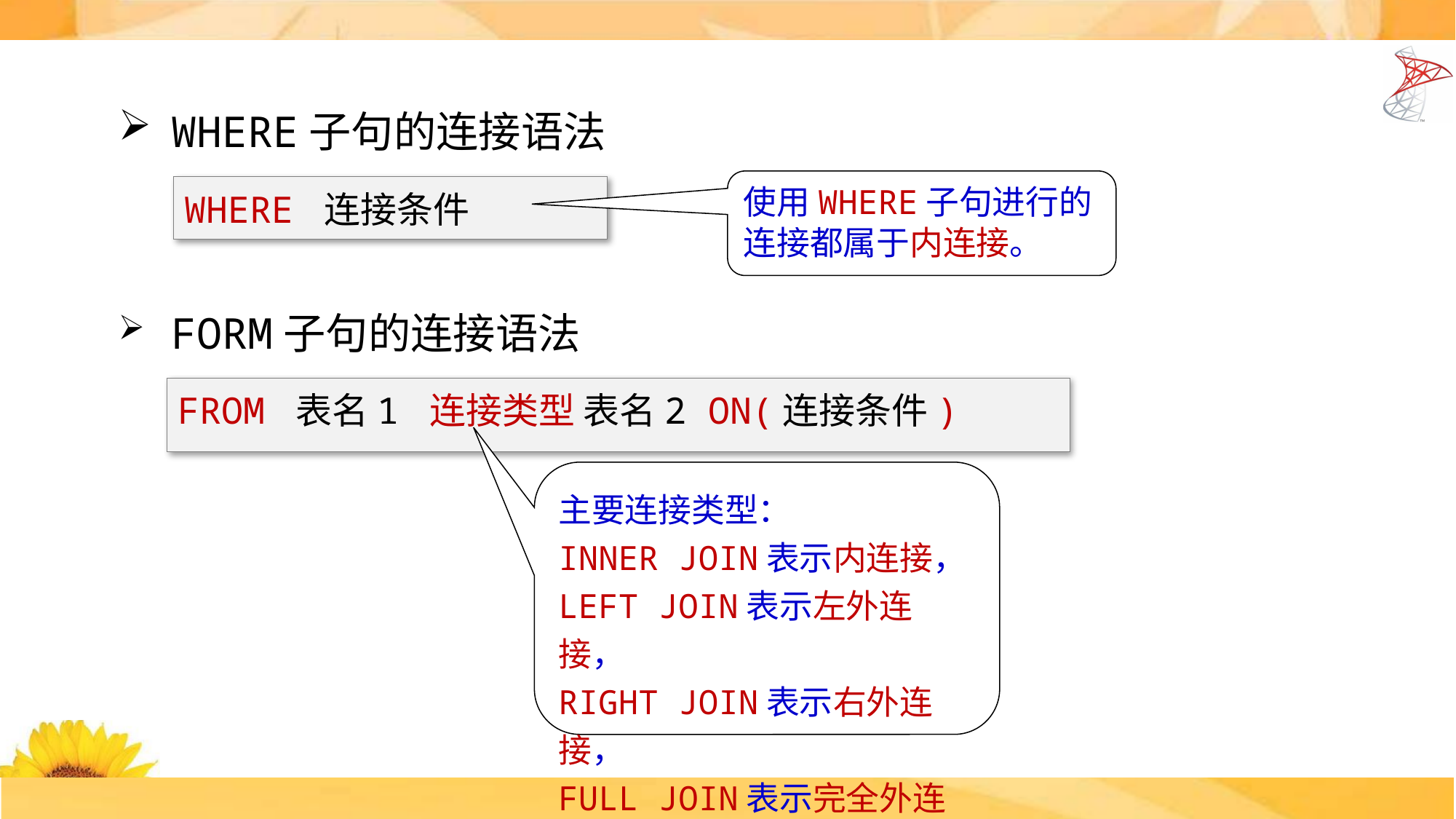

WHERE子句的连接语法

使用WHERE子句进行的连接都属于内连接。
WHERE 连接条件

FORM子句的连接语法
FROM 表名1 连接类型 表名2 ON(连接条件)
主要连接类型：
INNER JOIN表示内连接，
LEFT JOIN表示左外连接，
RIGHT JOIN表示右外连接，
FULL JOIN表示完全外连接。